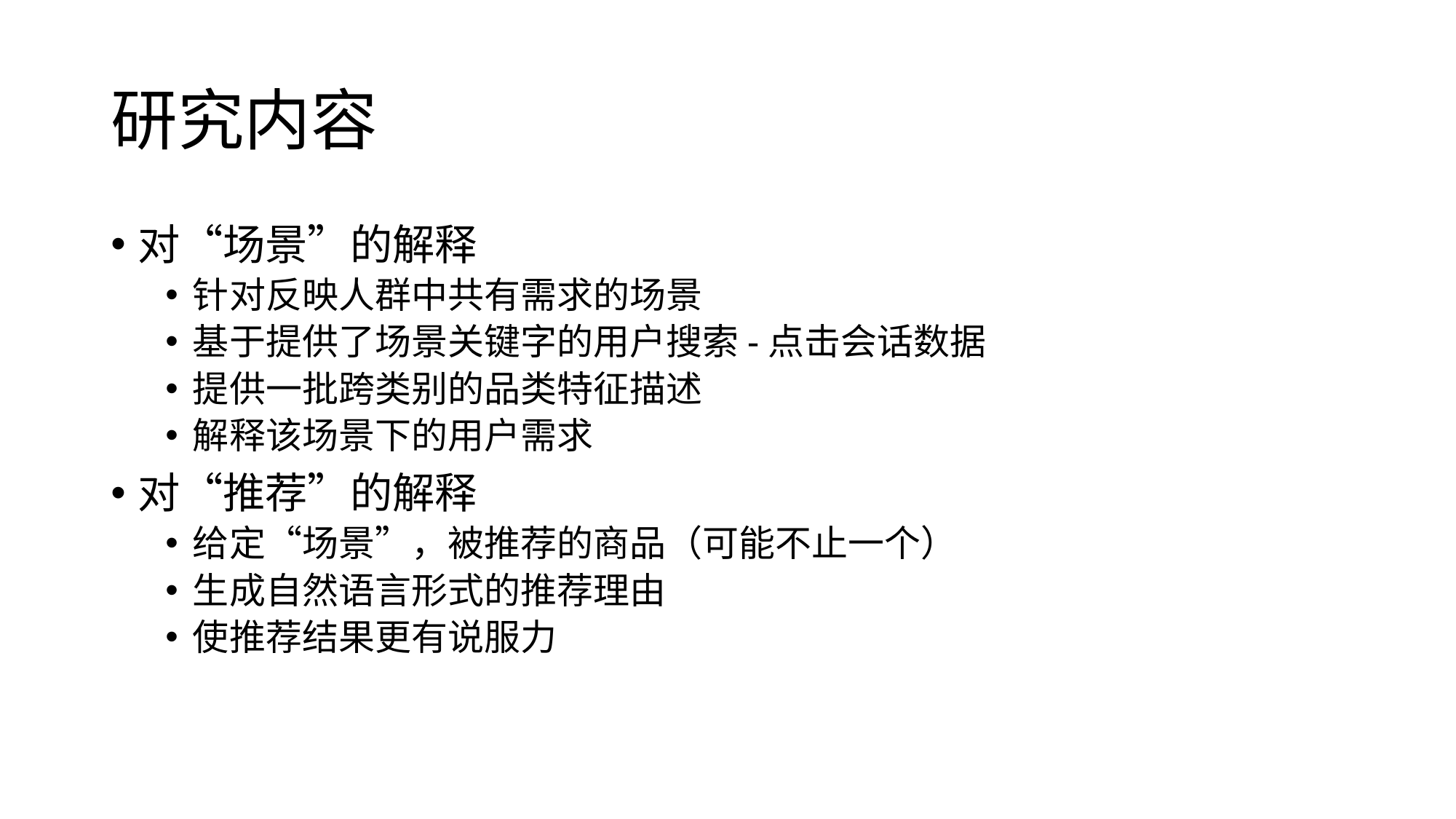

# 研究内容
对“场景”的解释
针对反映人群中共有需求的场景
基于提供了场景关键字的用户搜索-点击会话数据
提供一批跨类别的品类特征描述
解释该场景下的用户需求
对“推荐”的解释
给定“场景”，被推荐的商品（可能不止一个）
生成自然语言形式的推荐理由
使推荐结果更有说服力